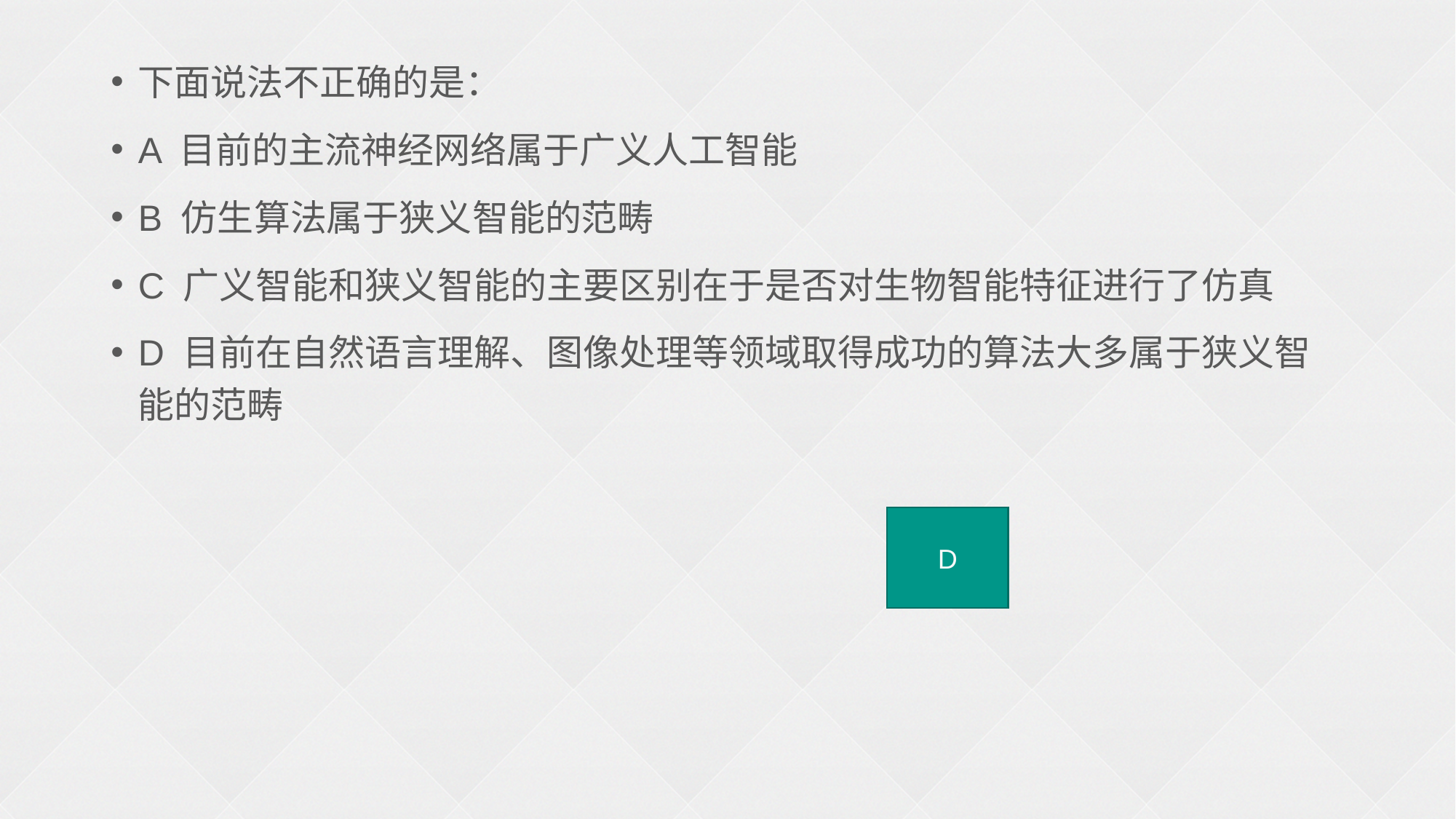

下面说法不正确的是：
A 目前的主流神经网络属于广义人工智能
B 仿生算法属于狭义智能的范畴
C 广义智能和狭义智能的主要区别在于是否对生物智能特征进行了仿真
D 目前在自然语言理解、图像处理等领域取得成功的算法大多属于狭义智能的范畴
D